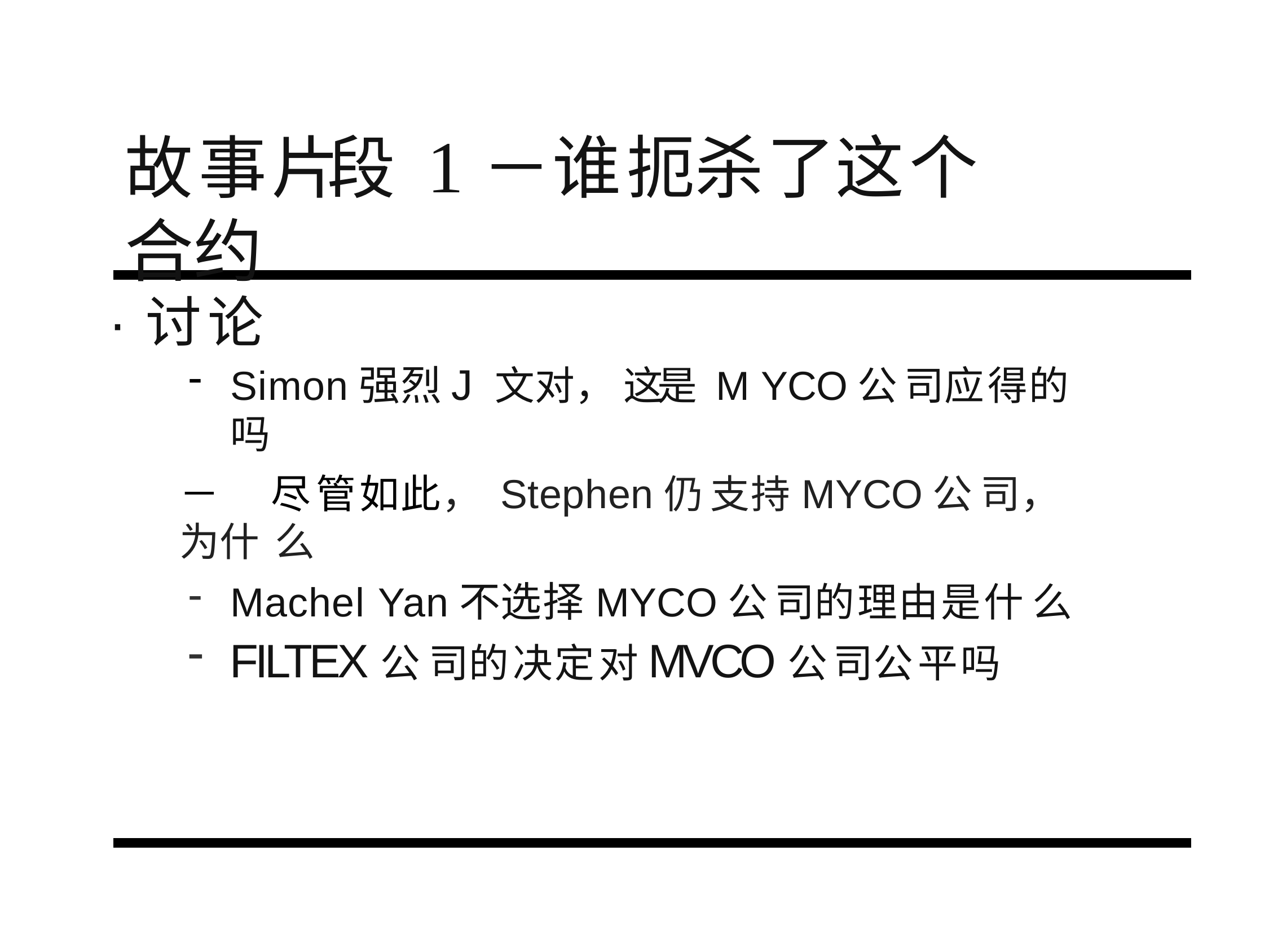

# 故事片段 1－谁扼杀了这个合约

·讨论
Simon强烈J 文对， 这是 M YCO公司应得的吗
－尽管如此， Stephen仍支持MYCO公司， 为什 么
Machel Yan不选择MYCO公司的理由是什 么
FILTEX公 司的决定对MVCO公司公平吗